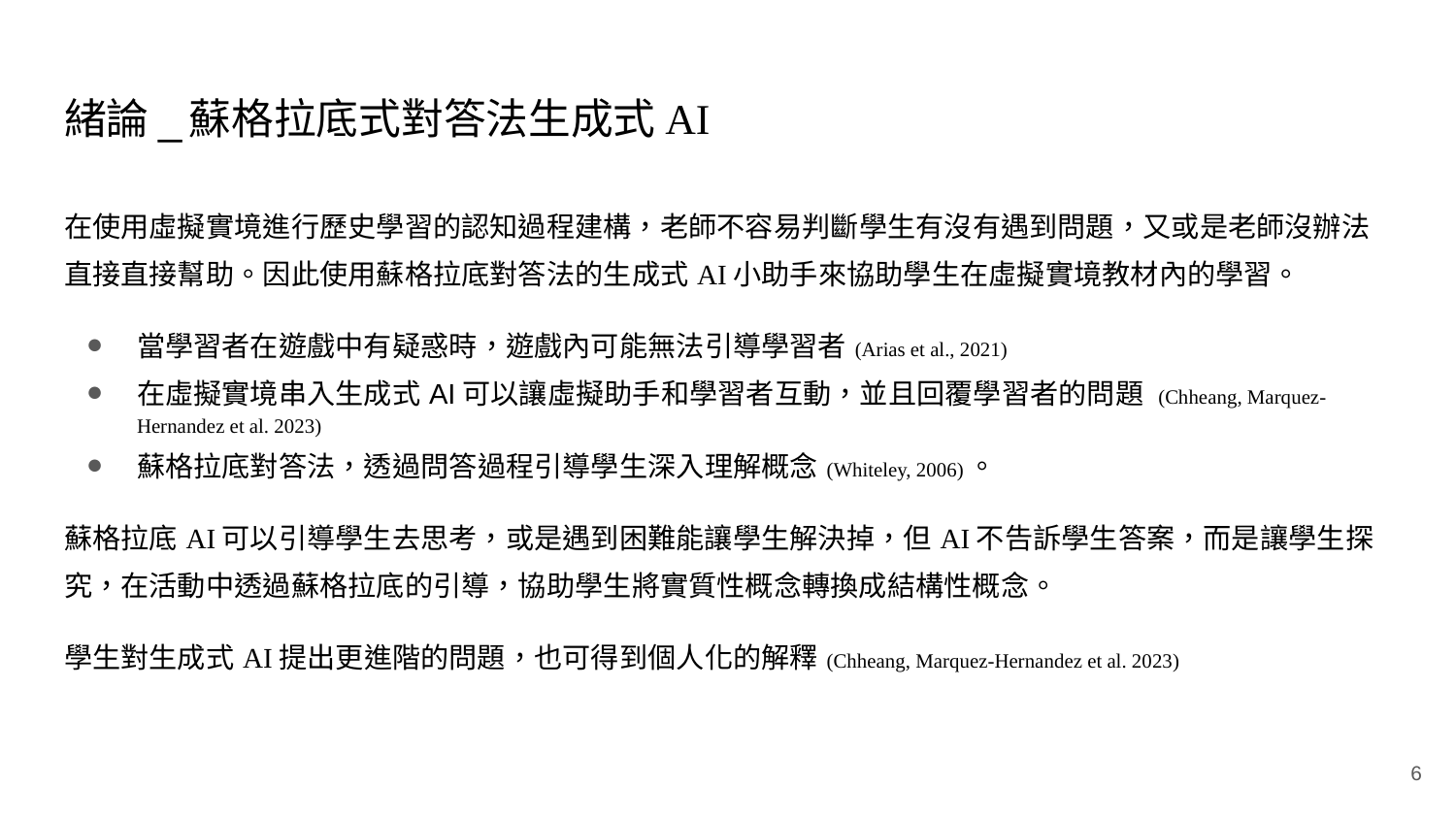

# 緒論_蘇格拉底式對答法生成式AI
在使用虛擬實境進行歷史學習的認知過程建構，老師不容易判斷學生有沒有遇到問題，又或是老師沒辦法直接直接幫助。因此使用蘇格拉底對答法的生成式AI小助手來協助學生在虛擬實境教材內的學習。
當學習者在遊戲中有疑惑時，遊戲內可能無法引導學習者(Arias et al., 2021)
在虛擬實境串入生成式AI可以讓虛擬助手和學習者互動，並且回覆學習者的問題 (Chheang, Marquez-Hernandez et al. 2023)
蘇格拉底對答法，透過問答過程引導學生深入理解概念(Whiteley, 2006)。
蘇格拉底AI可以引導學生去思考，或是遇到困難能讓學生解決掉，但AI不告訴學生答案，而是讓學生探究，在活動中透過蘇格拉底的引導，協助學生將實質性概念轉換成結構性概念。
學生對生成式AI提出更進階的問題，也可得到個人化的解釋(Chheang, Marquez-Hernandez et al. 2023)
6